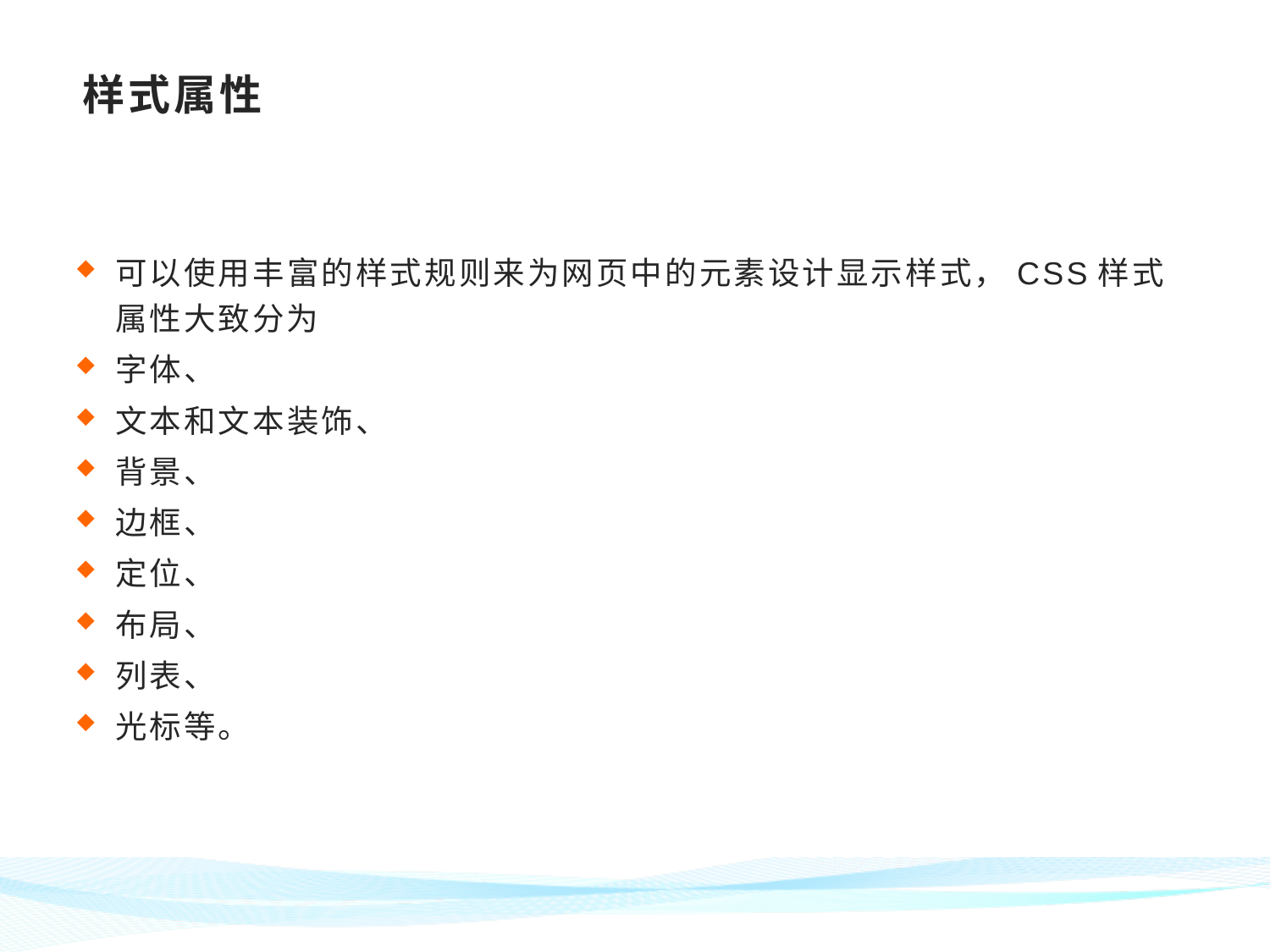

# 样式属性
可以使用丰富的样式规则来为网页中的元素设计显示样式，CSS样式属性大致分为
字体、
文本和文本装饰、
背景、
边框、
定位、
布局、
列表、
光标等。
26